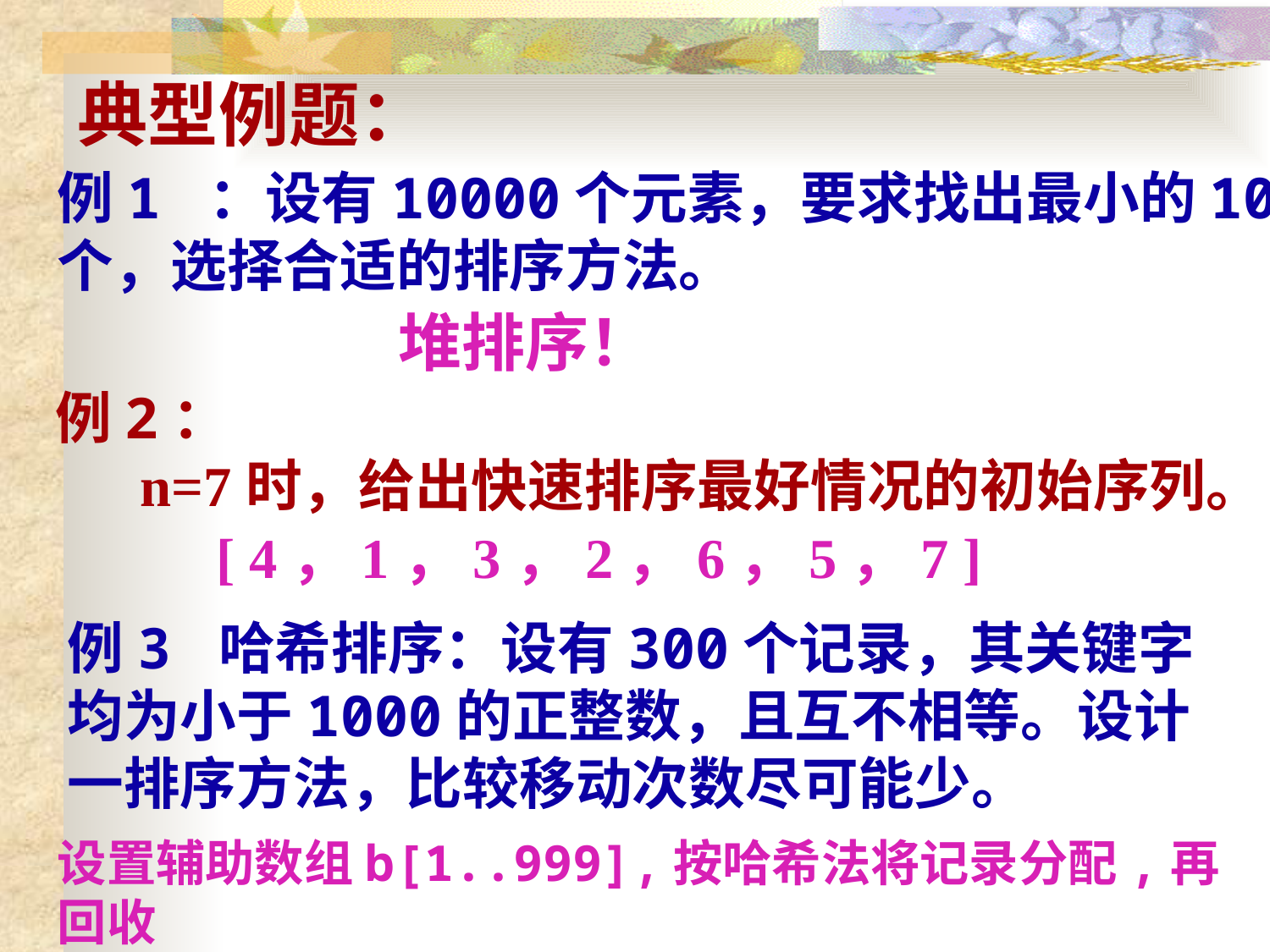

# 典型例题：
例1 ：设有10000个元素，要求找出最小的10个，选择合适的排序方法。
堆排序！
例2：
      n=7时，给出快速排序最好情况的初始序列。
[ 4，1，3，2，6，5，7 ]
例3 哈希排序：设有300个记录，其关键字均为小于1000的正整数，且互不相等。设计一排序方法，比较移动次数尽可能少。
设置辅助数组b[1..999],按哈希法将记录分配,再回收